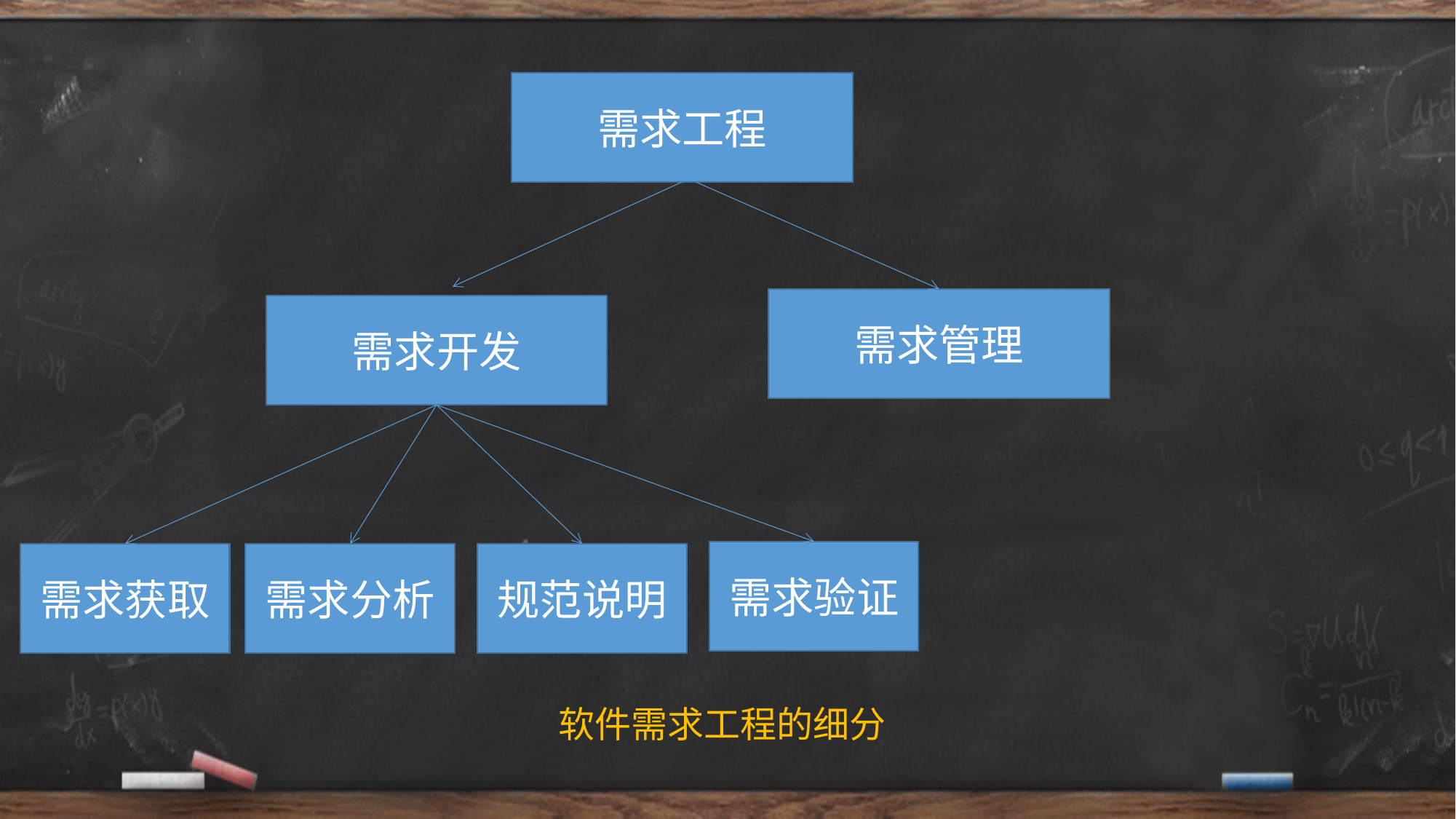

需求工程
需求管理
需求开发
需求验证
需求获取
需求分析
规范说明
软件需求工程的细分